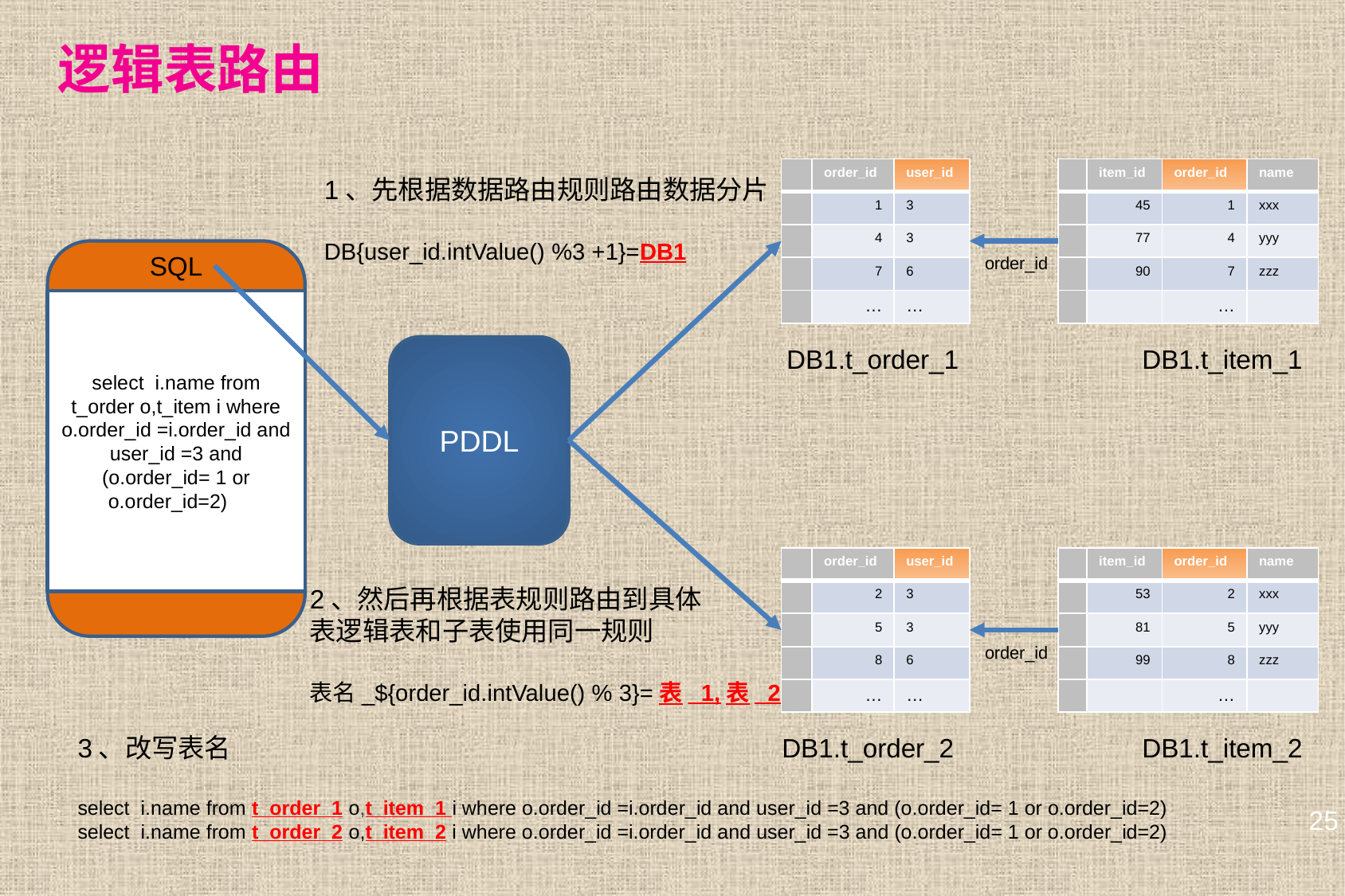

# 逻辑表路由
|  | order\_id | user\_id |
| --- | --- | --- |
|  | 1 | 3 |
|  | 4 | 3 |
|  | 7 | 6 |
|  | … | … |
|  | item\_id | order\_id | name |
| --- | --- | --- | --- |
|  | 45 | 1 | xxx |
|  | 77 | 4 | yyy |
|  | 90 | 7 | zzz |
|  |  | … |  |
1、先根据数据路由规则路由数据分片

DB{user_id.intValue() %3 +1}=DB1

SQL
select  i.name from t_order o,t_item i where o.order_id =i.order_id and user_id =3 and (o.order_id= 1 or o.order_id=2)
order_id
DB1.t_order_1
DB1.t_item_1
PDDL
|  | order\_id | user\_id |
| --- | --- | --- |
|  | 2 | 3 |
|  | 5 | 3 |
|  | 8 | 6 |
|  | … | … |
|  | item\_id | order\_id | name |
| --- | --- | --- | --- |
|  | 53 | 2 | xxx |
|  | 81 | 5 | yyy |
|  | 99 | 8 | zzz |
|  |  | … |  |
2、然后再根据表规则路由到具体
表逻辑表和子表使用同一规则

表名_${order_id.intValue() % 3}=表_1,表_2
order_id
3、改写表名

select  i.name from t_order_1 o,t_item_1 i where o.order_id =i.order_id and user_id =3 and (o.order_id= 1 or o.order_id=2)
select  i.name from t_order_2 o,t_item_2 i where o.order_id =i.order_id and user_id =3 and (o.order_id= 1 or o.order_id=2)
DB1.t_order_2
DB1.t_item_2